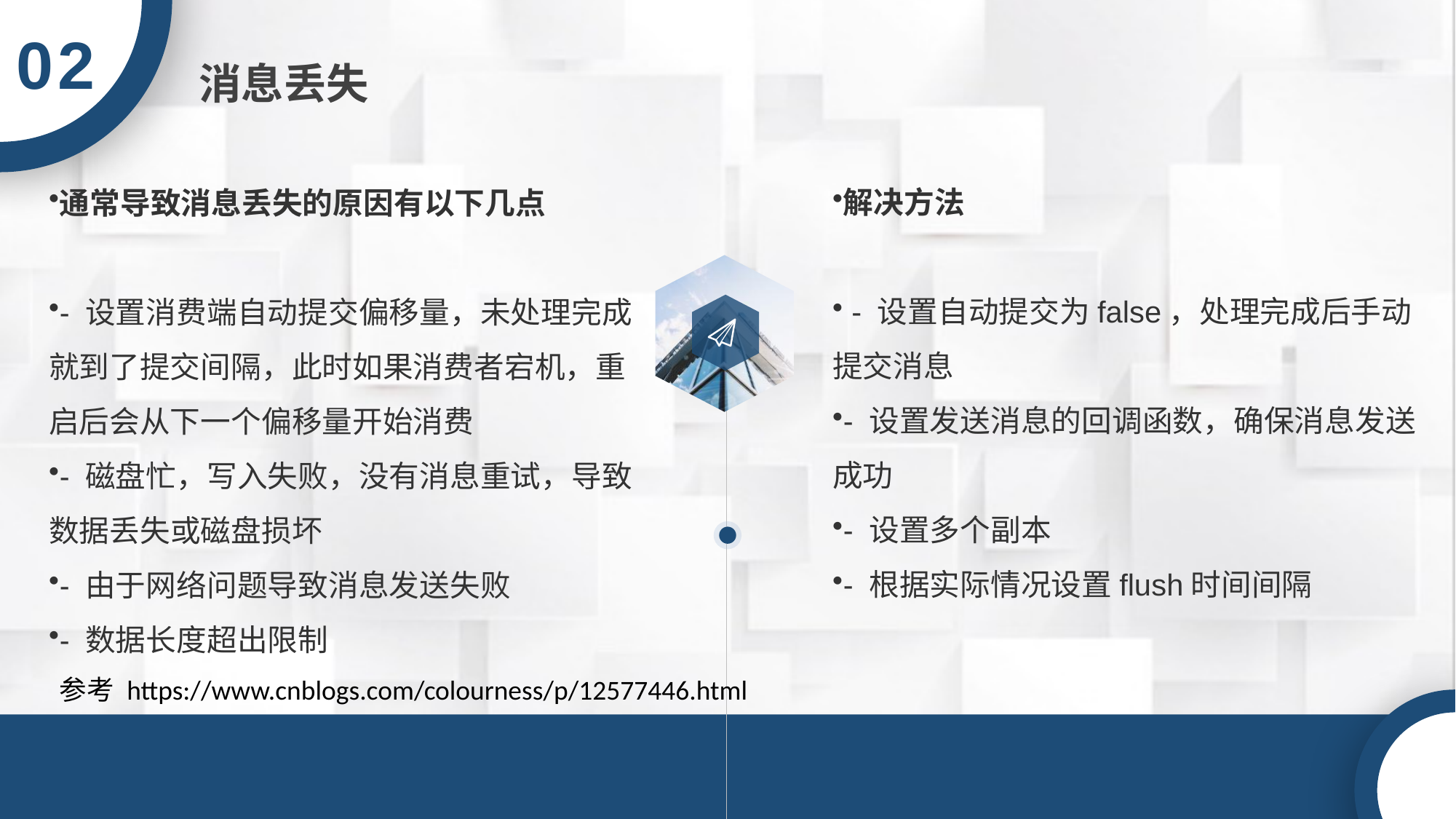

02
消息丢失
通常导致消息丢失的原因有以下几点

- 设置消费端自动提交偏移量，未处理完成就到了提交间隔，此时如果消费者宕机，重启后会从下一个偏移量开始消费
- 磁盘忙，写入失败，没有消息重试，导致数据丢失或磁盘损坏
- 由于网络问题导致消息发送失败
- 数据长度超出限制
解决方法

 - 设置自动提交为false，处理完成后手动提交消息
- 设置发送消息的回调函数，确保消息发送成功
- 设置多个副本
- 根据实际情况设置flush时间间隔

参考 https://www.cnblogs.com/colourness/p/12577446.html